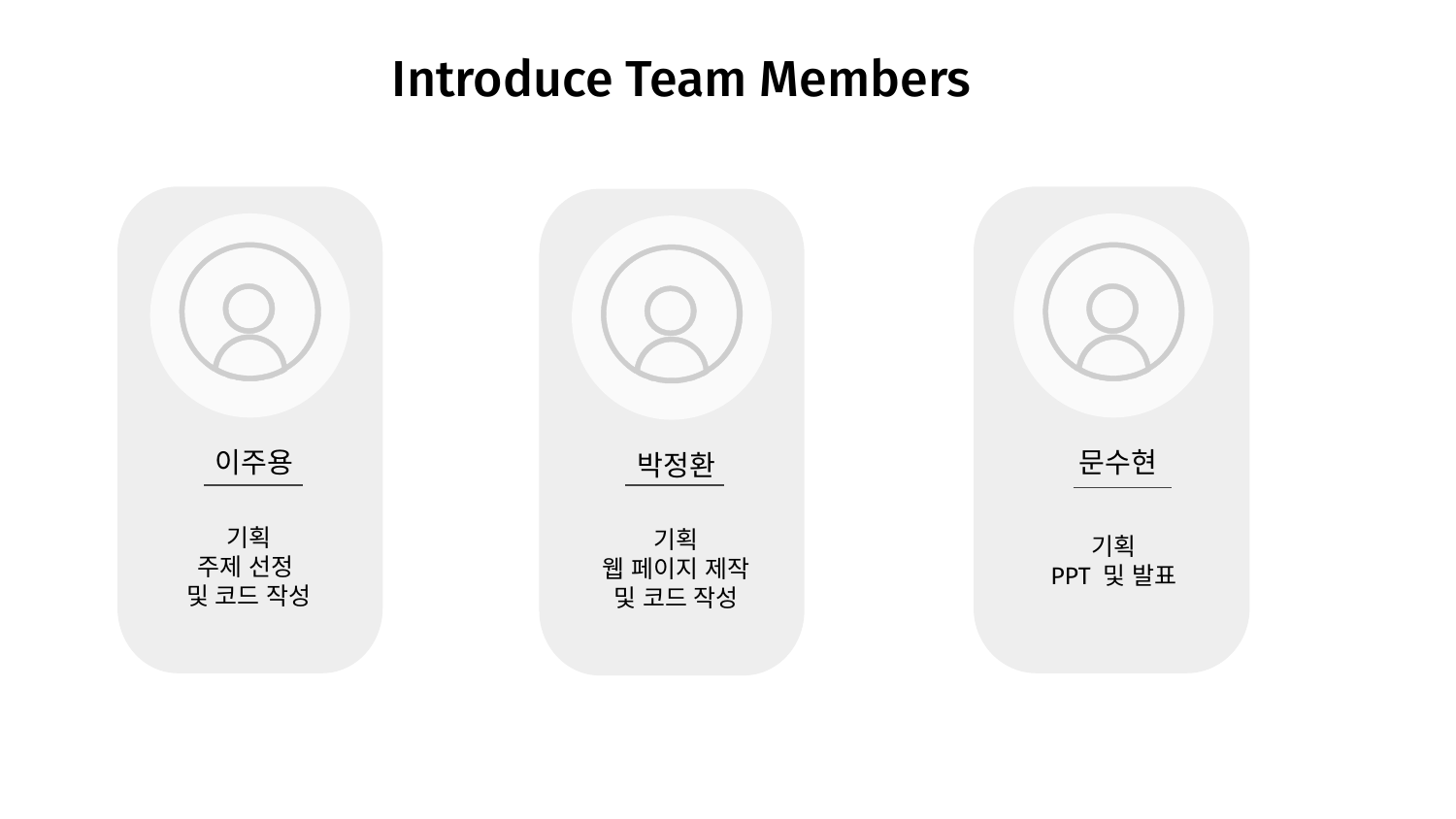

Introduce Team Members

이주용
문수현
박정환

기획
주제 선정
및 코드 작성

기획
PPT 및 발표

기획
웹 페이지 제작
및 코드 작성